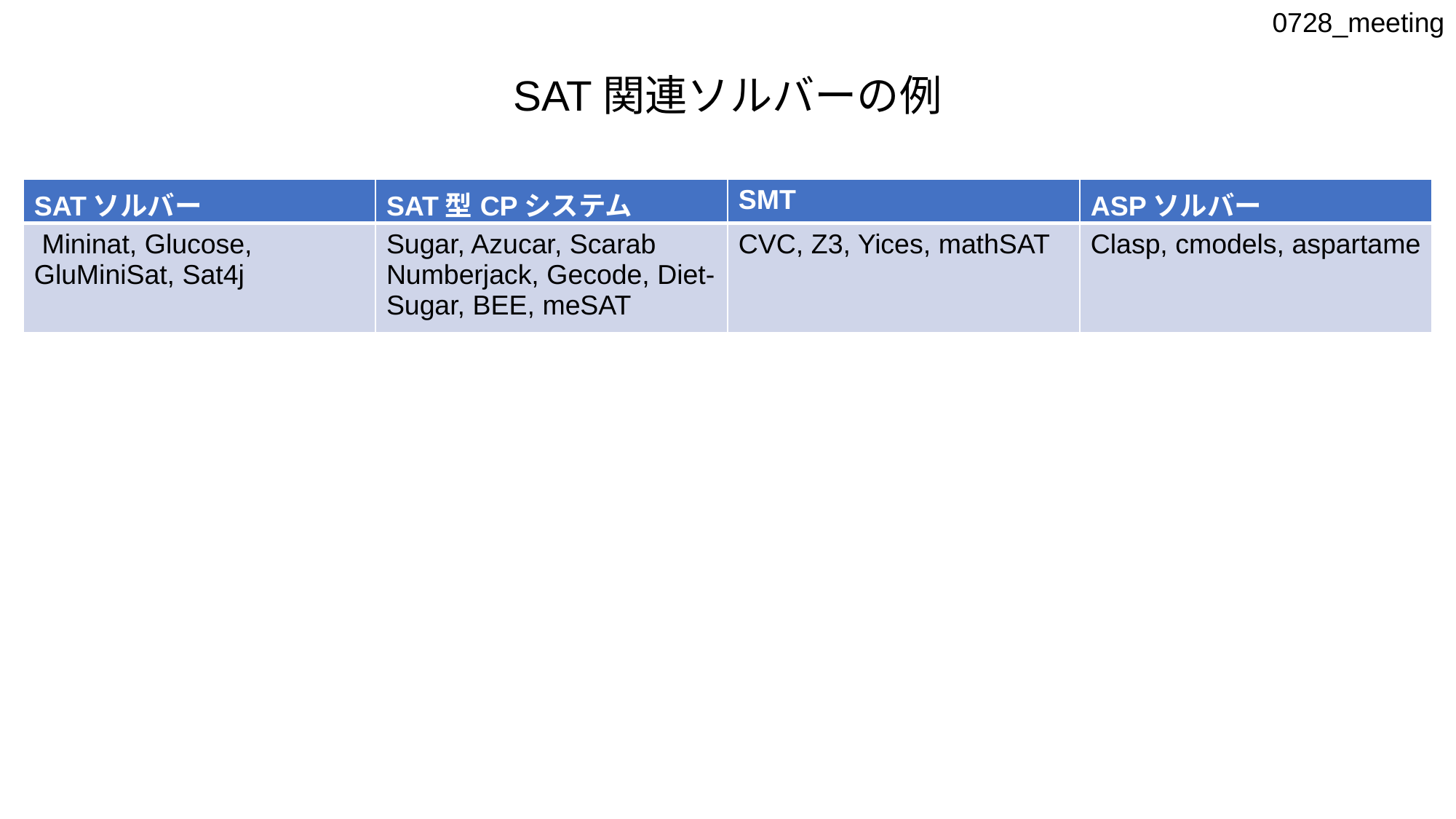

0728_meeting
SAT関連ソルバーの例

| SATソルバー | SAT型CPシステム | SMT | ASPソルバー |
| --- | --- | --- | --- |
| Mininat, Glucose, GluMiniSat, Sat4j | Sugar, Azucar, Scarab Numberjack, Gecode, Diet-Sugar, BEE, meSAT | CVC, Z3, Yices, mathSAT | Clasp, cmodels, aspartame |